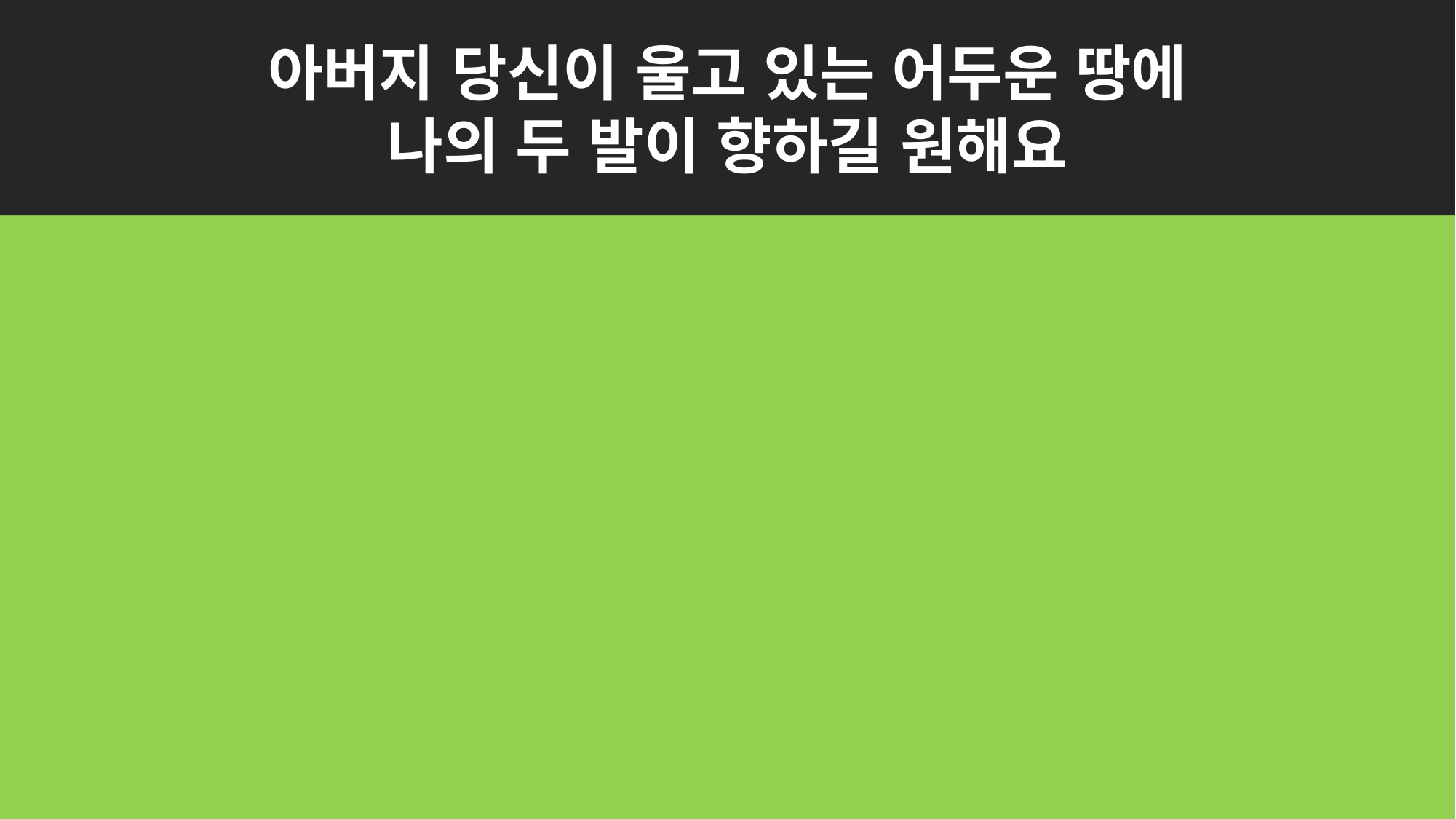

아버지 당신이 울고 있는 어두운 땅에
나의 두 발이 향하길 원해요